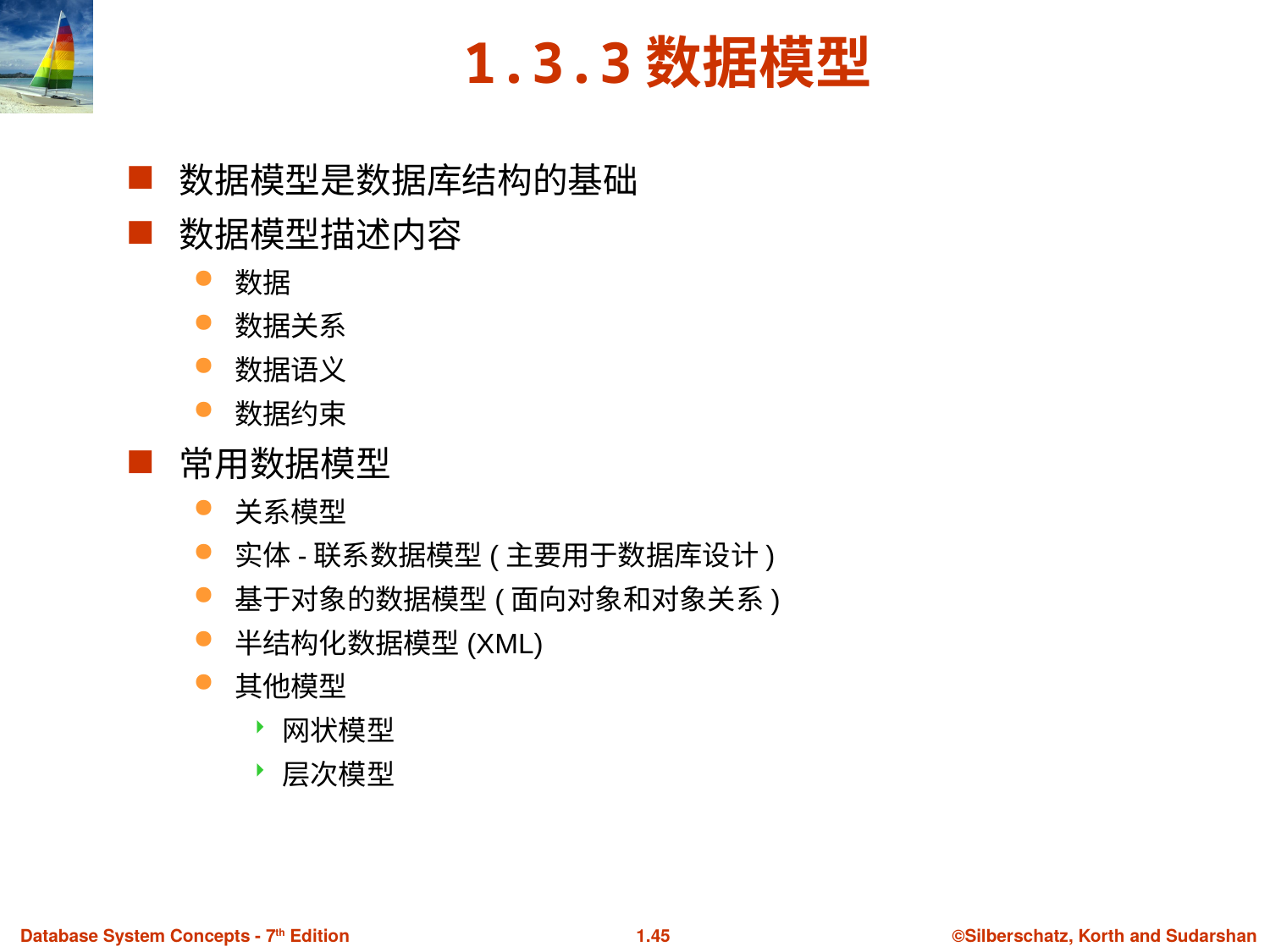

1.3.3数据模型
数据模型是数据库结构的基础
数据模型描述内容
数据
数据关系
数据语义
数据约束
常用数据模型
关系模型
实体-联系数据模型(主要用于数据库设计)
基于对象的数据模型(面向对象和对象关系)
半结构化数据模型(XML)
其他模型
网状模型
层次模型